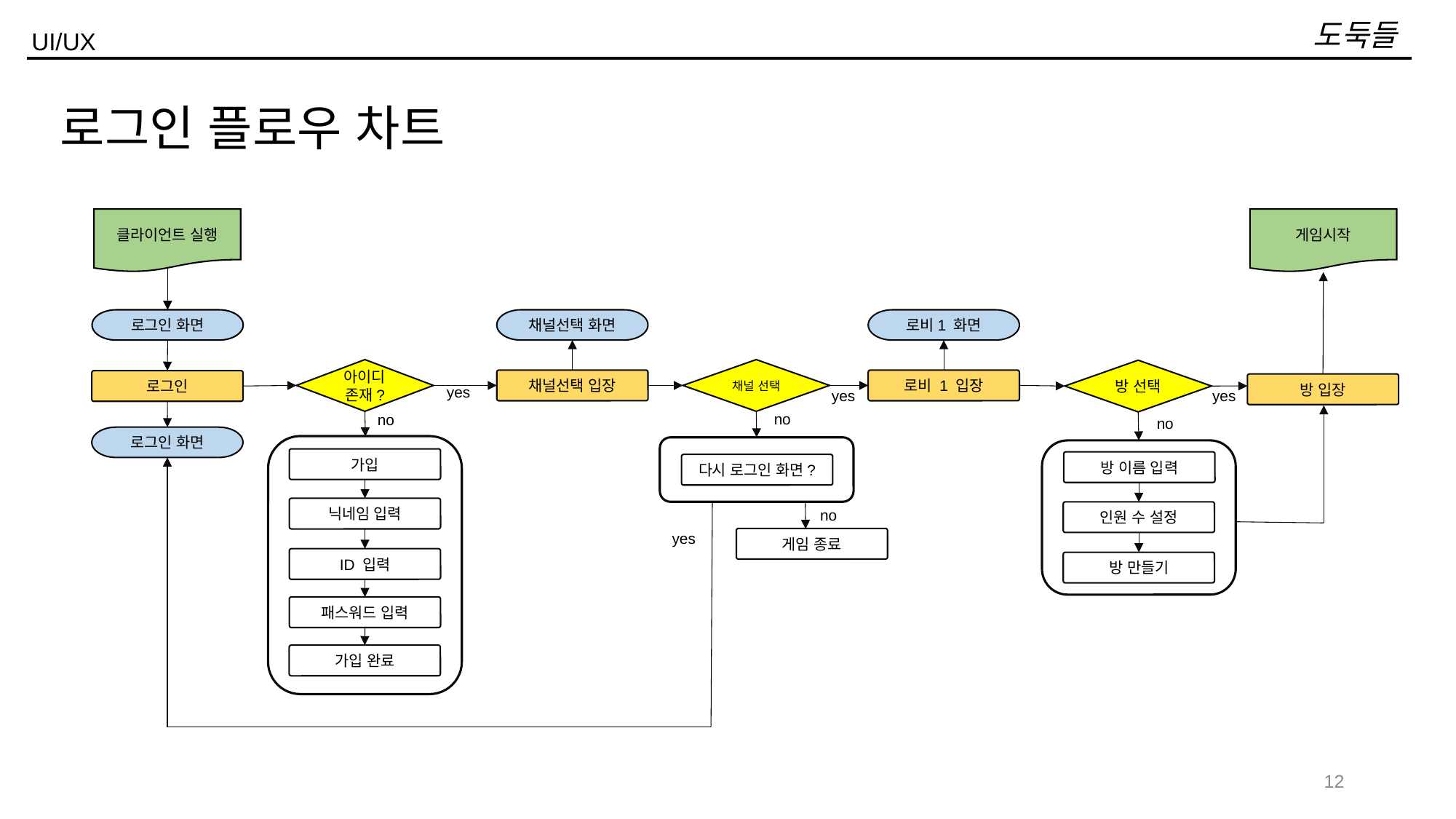

도둑들
UI/UX
로그인 플로우 차트
클라이언트 실행
게임시작
로비1 화면
로그인 화면
채널선택 화면
아이디존재?
채널 선택
방 선택
로비 1 입장
채널선택 입장
로그인
방 입장
yes
yes
yes
no
no
no
로그인 화면

가입
방 이름 입력
다시 로그인 화면?
닉네임 입력
no
인원 수 설정
yes
게임 종료
ID 입력
방 만들기
패스워드 입력
가입 완료
12